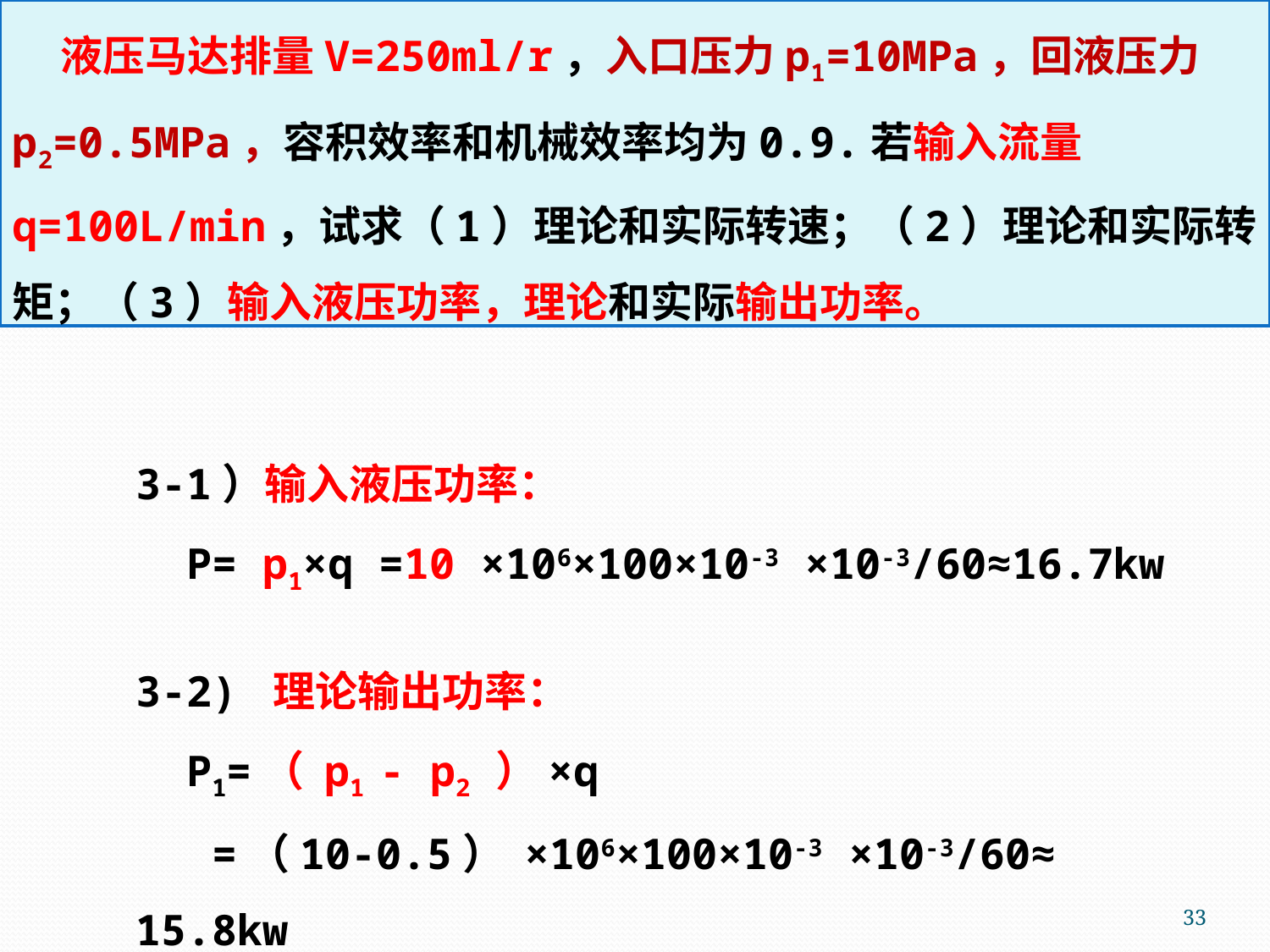

液压马达排量V=250ml/r，入口压力p1=10MPa，回液压力p2=0.5MPa，容积效率和机械效率均为0.9.若输入流量q=100L/min，试求（1）理论和实际转速；（2）理论和实际转矩；（3）输入液压功率，理论和实际输出功率。
3-1）输入液压功率：
  P= p1×q =10 ×106×100×10-3 ×10-3/60≈16.7kw
3-2) 理论输出功率：
  P1=（ p1 - p2 ）×q
   =（10-0.5） ×106×100×10-3 ×10-3/60≈ 15.8kw
33